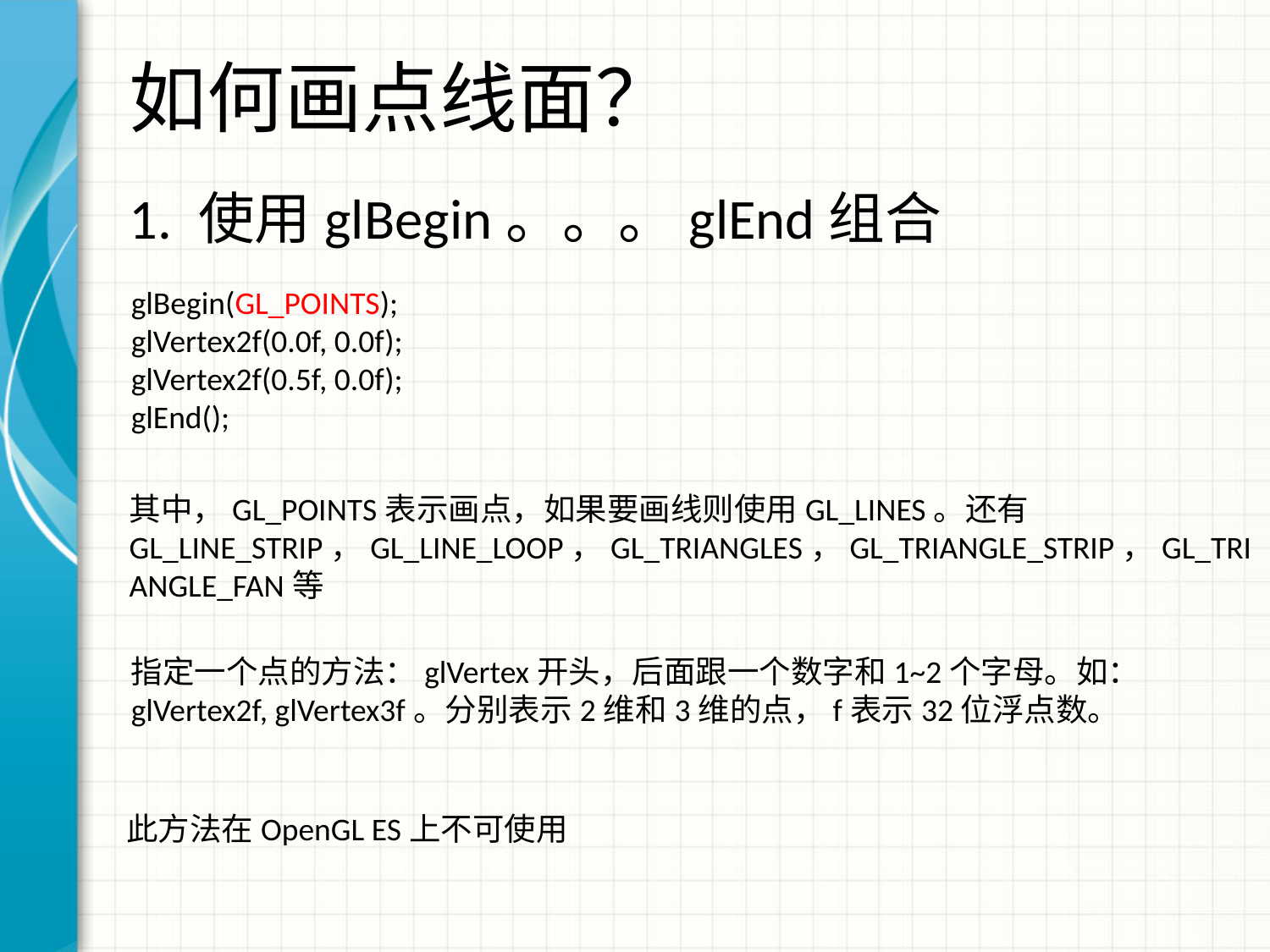

# 如何画点线面？
1. 使用glBegin。。。glEnd组合
glBegin(GL_POINTS);
glVertex2f(0.0f, 0.0f);
glVertex2f(0.5f, 0.0f);
glEnd();
其中，GL_POINTS表示画点，如果要画线则使用GL_LINES。还有GL_LINE_STRIP，GL_LINE_LOOP，GL_TRIANGLES，GL_TRIANGLE_STRIP，GL_TRIANGLE_FAN等
指定一个点的方法：glVertex开头，后面跟一个数字和1~2个字母。如：glVertex2f, glVertex3f。分别表示2维和3维的点，f表示32位浮点数。
此方法在OpenGL ES上不可使用